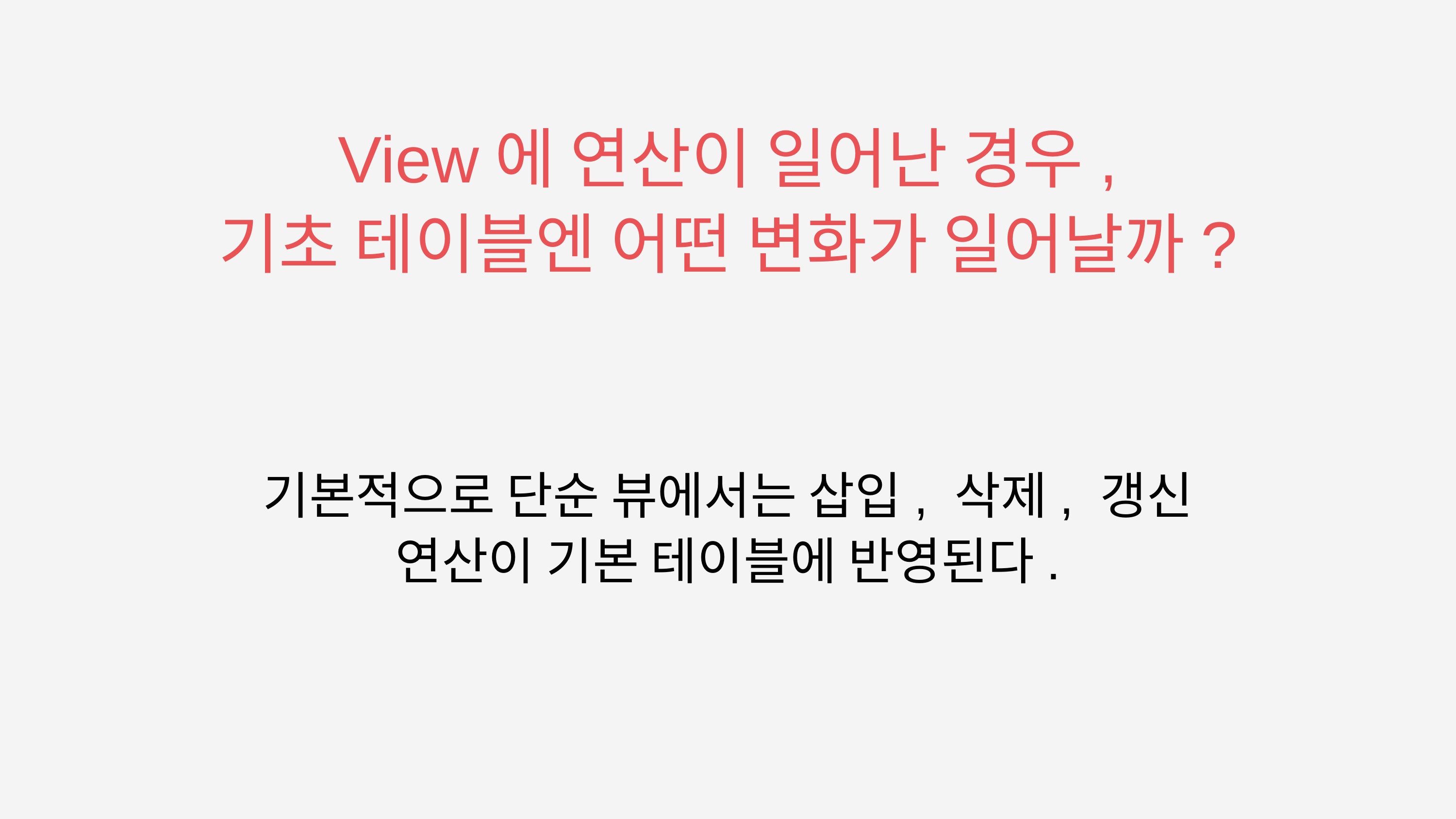

View에 연산이 일어난 경우,
기초 테이블엔 어떤 변화가 일어날까?
기본적으로 단순 뷰에서는 삽입, 삭제, 갱신 연산이 기본 테이블에 반영된다.